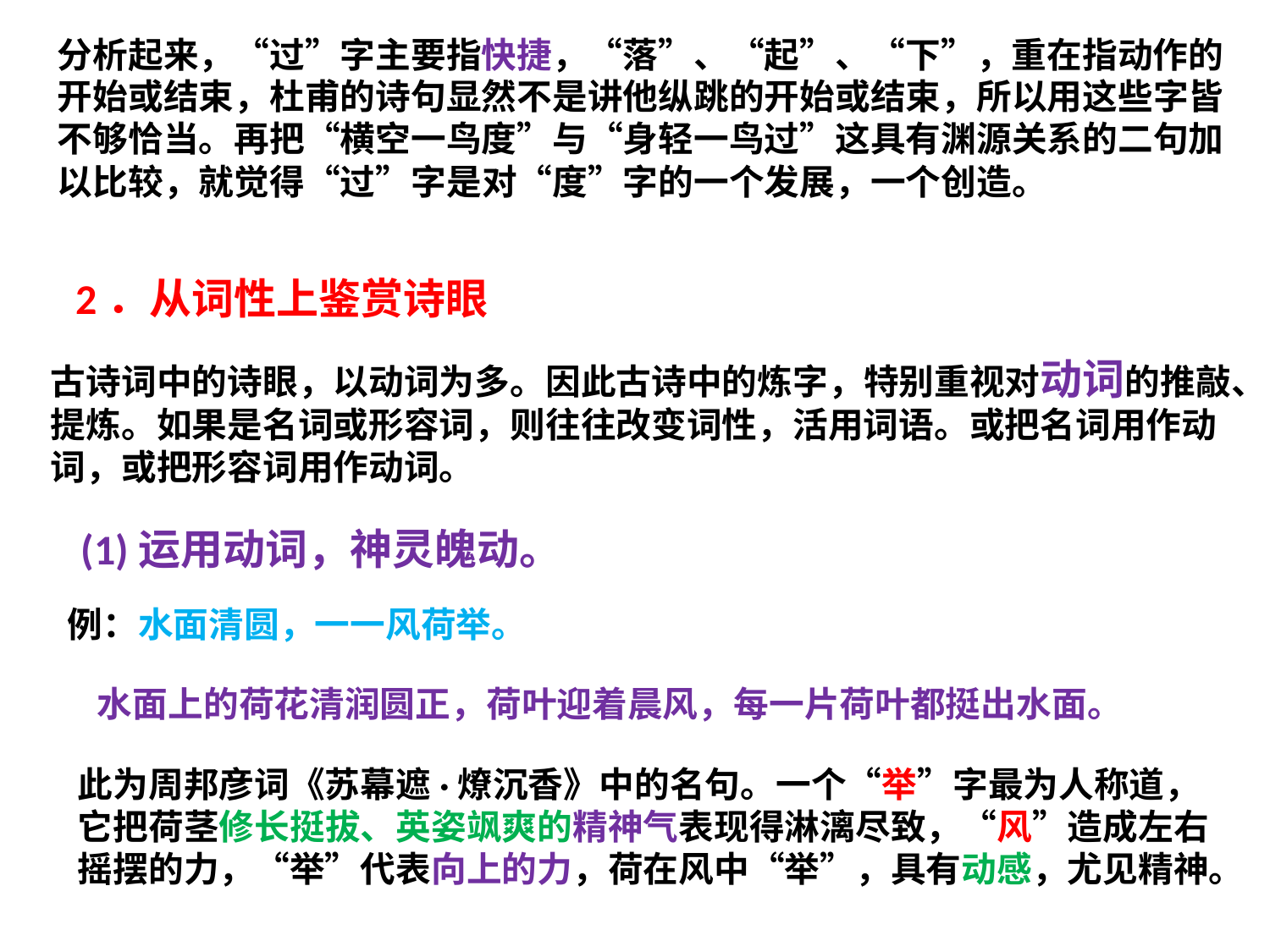

分析起来，“过”字主要指快捷，“落”、“起”、“下”，重在指动作的开始或结束，杜甫的诗句显然不是讲他纵跳的开始或结束，所以用这些字皆不够恰当。再把“横空一鸟度”与“身轻一鸟过”这具有渊源关系的二句加以比较，就觉得“过”字是对“度”字的一个发展，一个创造。
2．从词性上鉴赏诗眼
古诗词中的诗眼，以动词为多。因此古诗中的炼字，特别重视对动词的推敲、提炼。如果是名词或形容词，则往往改变词性，活用词语。或把名词用作动词，或把形容词用作动词。
(1)运用动词，神灵魄动。
例：水面清圆，一一风荷举。
水面上的荷花清润圆正，荷叶迎着晨风，每一片荷叶都挺出水面。
此为周邦彦词《苏幕遮·燎沉香》中的名句。一个“举”字最为人称道，它把荷茎修长挺拔、英姿飒爽的精神气表现得淋漓尽致，“风”造成左右摇摆的力，“举”代表向上的力，荷在风中“举”，具有动感，尤见精神。